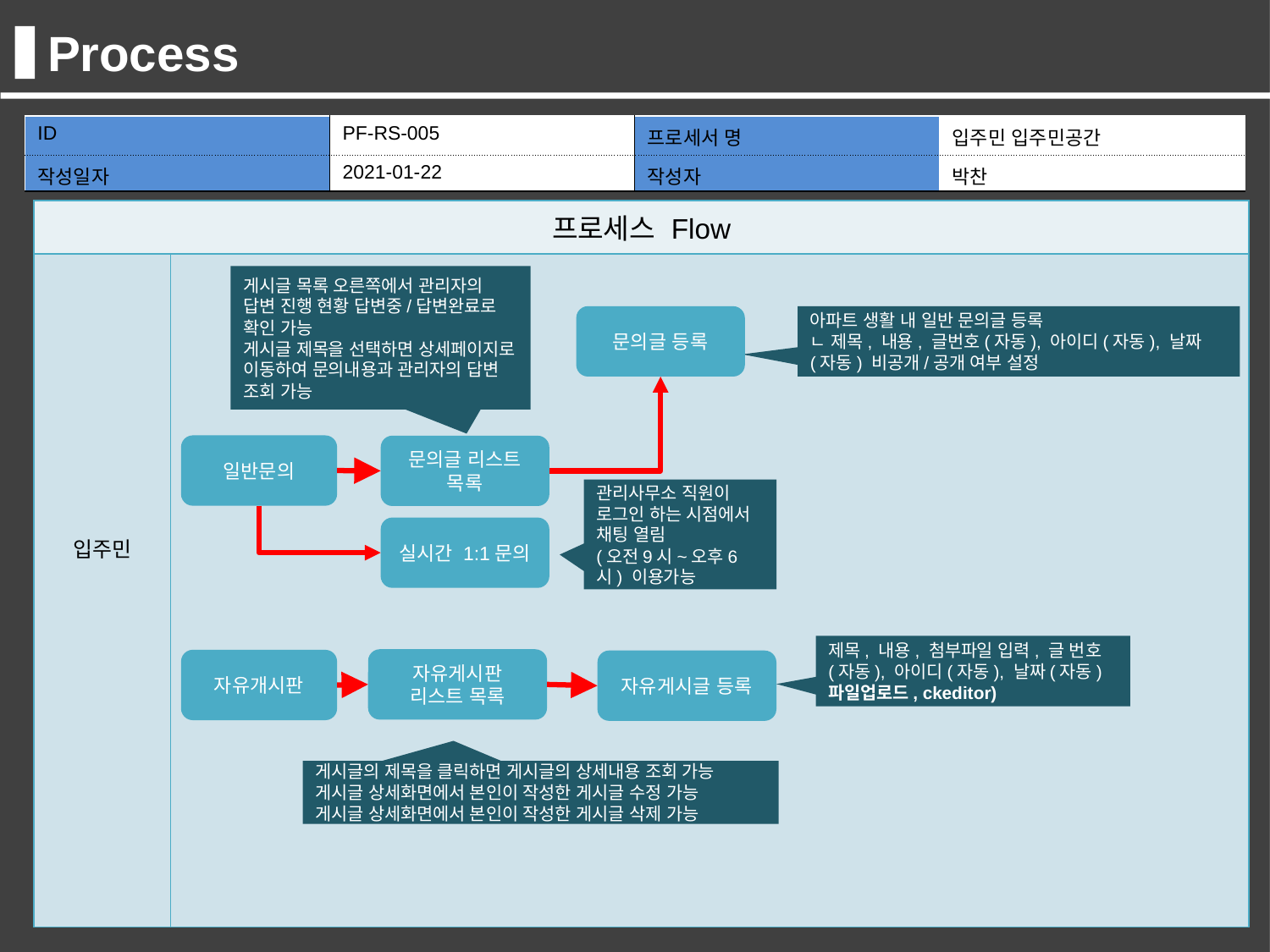

Process
Process

| ID | PF-RS-006 | 프로세서 명 | 최종합격자관리 |
| --- | --- | --- | --- |
| 작성일자 | 2016.05.11 | 작성자 | 김선도 |
| ID | PF-RS-005 | 프로세서 명 | 입주민 입주민공간 |
| --- | --- | --- | --- |
| 작성일자 | 2021-01-22 | 작성자 | 박찬 |
| 프로세스 Flow |  |
| --- | --- |
| 관리자 교사 |  |
| 프로세스 Flow |  |
| --- | --- |
| 입주민 |  |
게시글 목록 오른쪽에서 관리자의 답변 진행 현황 답변중/답변완료로 확인 가능
게시글 제목을 선택하면 상세페이지로 이동하여 문의내용과 관리자의 답변 조회 가능
문의글 등록
아파트 생활 내 일반 문의글 등록
ㄴ 제목, 내용, 글번호(자동), 아이디(자동), 날짜(자동) 비공개/공개 여부 설정
일반문의
문의글 리스트 목록
관리사무소 직원이 로그인 하는 시점에서 채팅 열림
(오전9시~오후6시) 이용가능
실시간 1:1문의
1.면접 대상자 조회
제목, 내용, 첨부파일 입력, 글 번호(자동), 아이디(자동), 날짜(자동)
파일업로드, ckeditor)
자유게시판 리스트 목록
자유개시판
자유게시글 등록
게시글의 제목을 클릭하면 게시글의 상세내용 조회 가능
게시글 상세화면에서 본인이 작성한 게시글 수정 가능
게시글 상세화면에서 본인이 작성한 게시글 삭제 가능